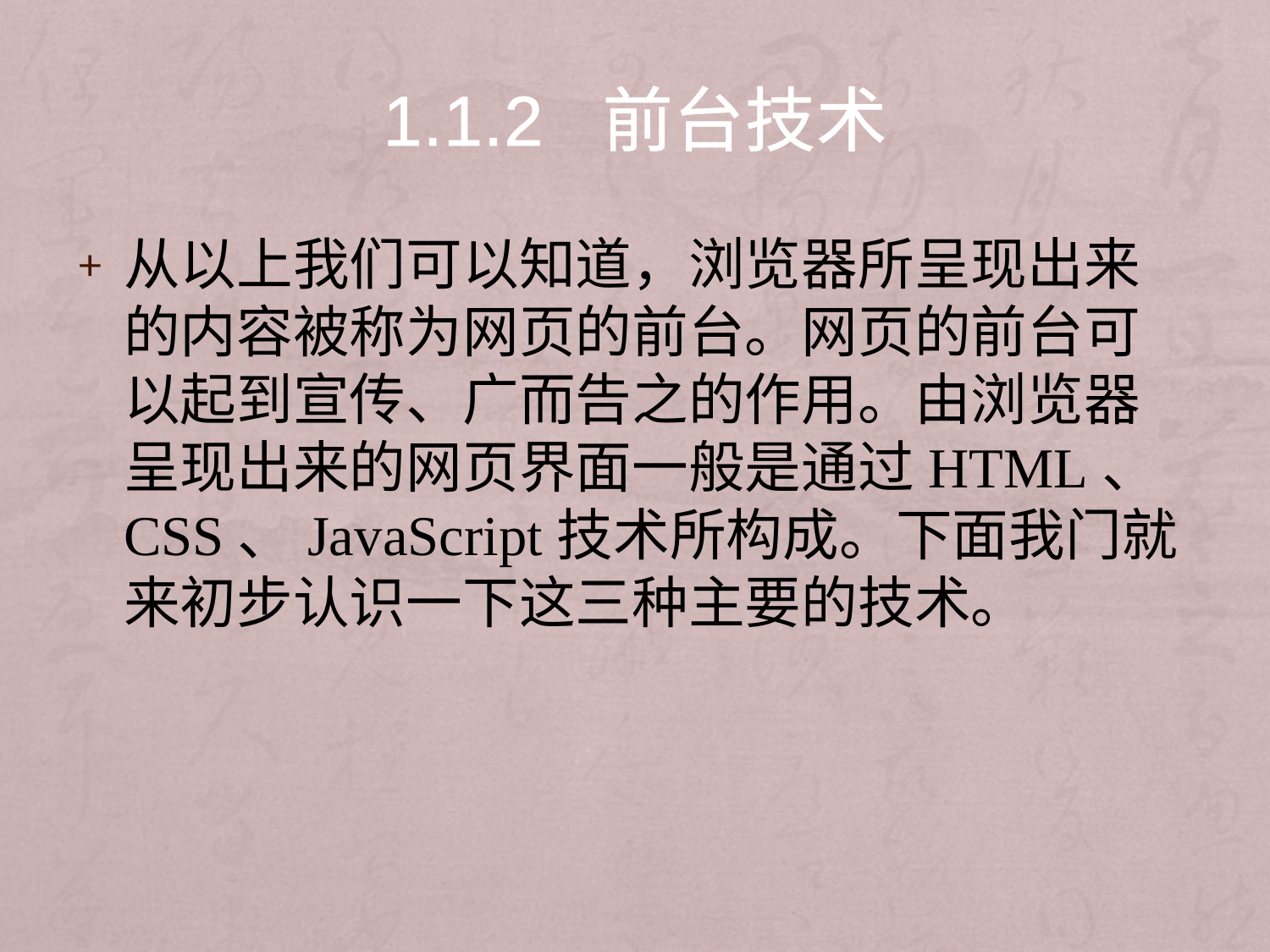

# 1.1.2  前台技术
从以上我们可以知道，浏览器所呈现出来的内容被称为网页的前台。网页的前台可以起到宣传、广而告之的作用。由浏览器呈现出来的网页界面一般是通过HTML、CSS、JavaScript技术所构成。下面我门就来初步认识一下这三种主要的技术。